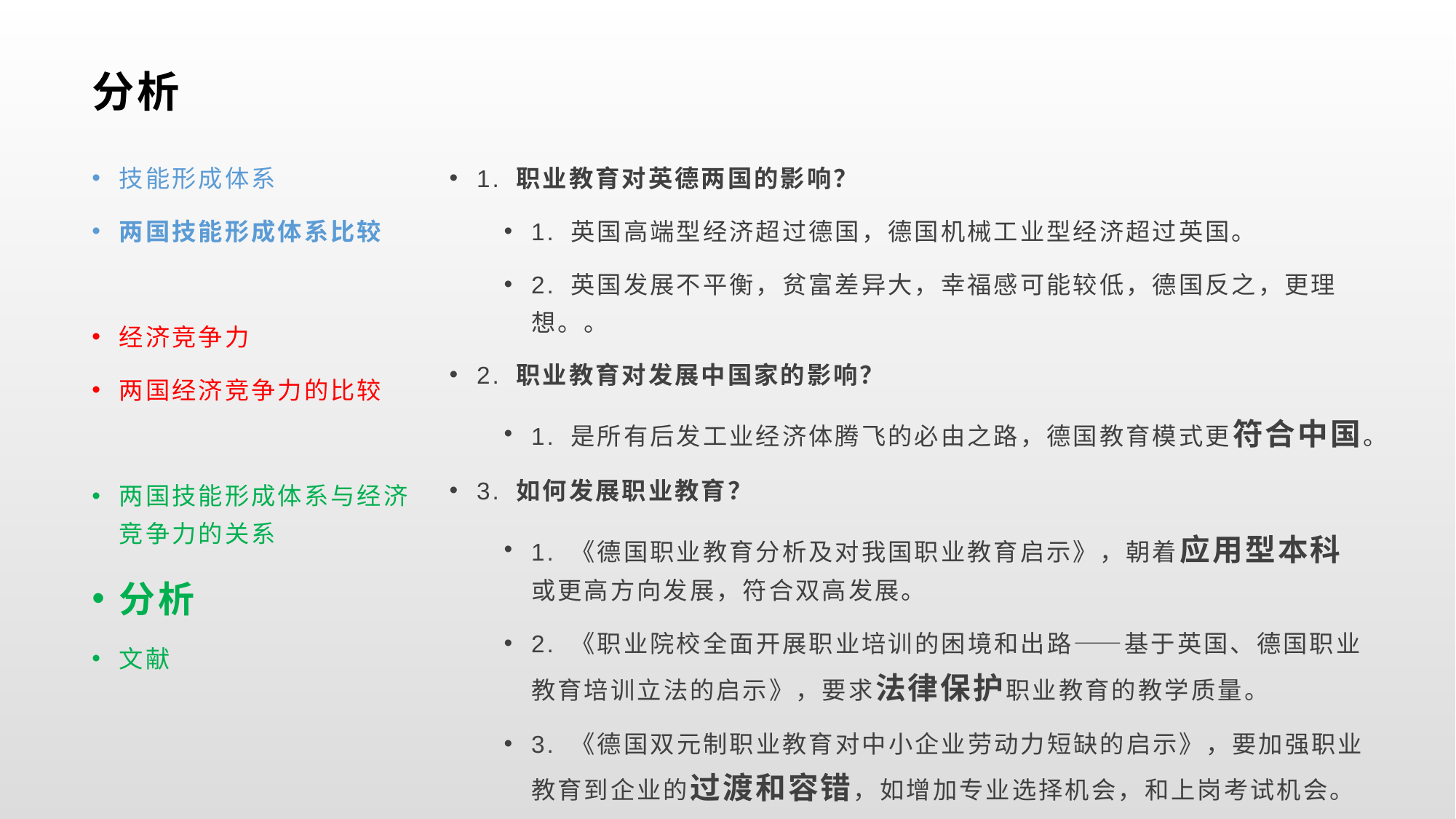

# 分析
技能形成体系
两国技能形成体系比较

经济竞争力
两国经济竞争力的比较

两国技能形成体系与经济竞争力的关系
分析
文献
1. 职业教育对英德两国的影响？
1. 英国高端型经济超过德国，德国机械工业型经济超过英国。
2. 英国发展不平衡，贫富差异大，幸福感可能较低，德国反之，更理想。。
2. 职业教育对发展中国家的影响？
1. 是所有后发工业经济体腾飞的必由之路，德国教育模式更符合中国。
3. 如何发展职业教育？
1. 《德国职业教育分析及对我国职业教育启示》，朝着应用型本科或更高方向发展，符合双高发展。
2. 《职业院校全面开展职业培训的困境和出路——基于英国、德国职业教育培训立法的启示》，要求法律保护职业教育的教学质量。
3. 《德国双元制职业教育对中小企业劳动力短缺的启示》，要加强职业教育到企业的过渡和容错，如增加专业选择机会，和上岗考试机会。